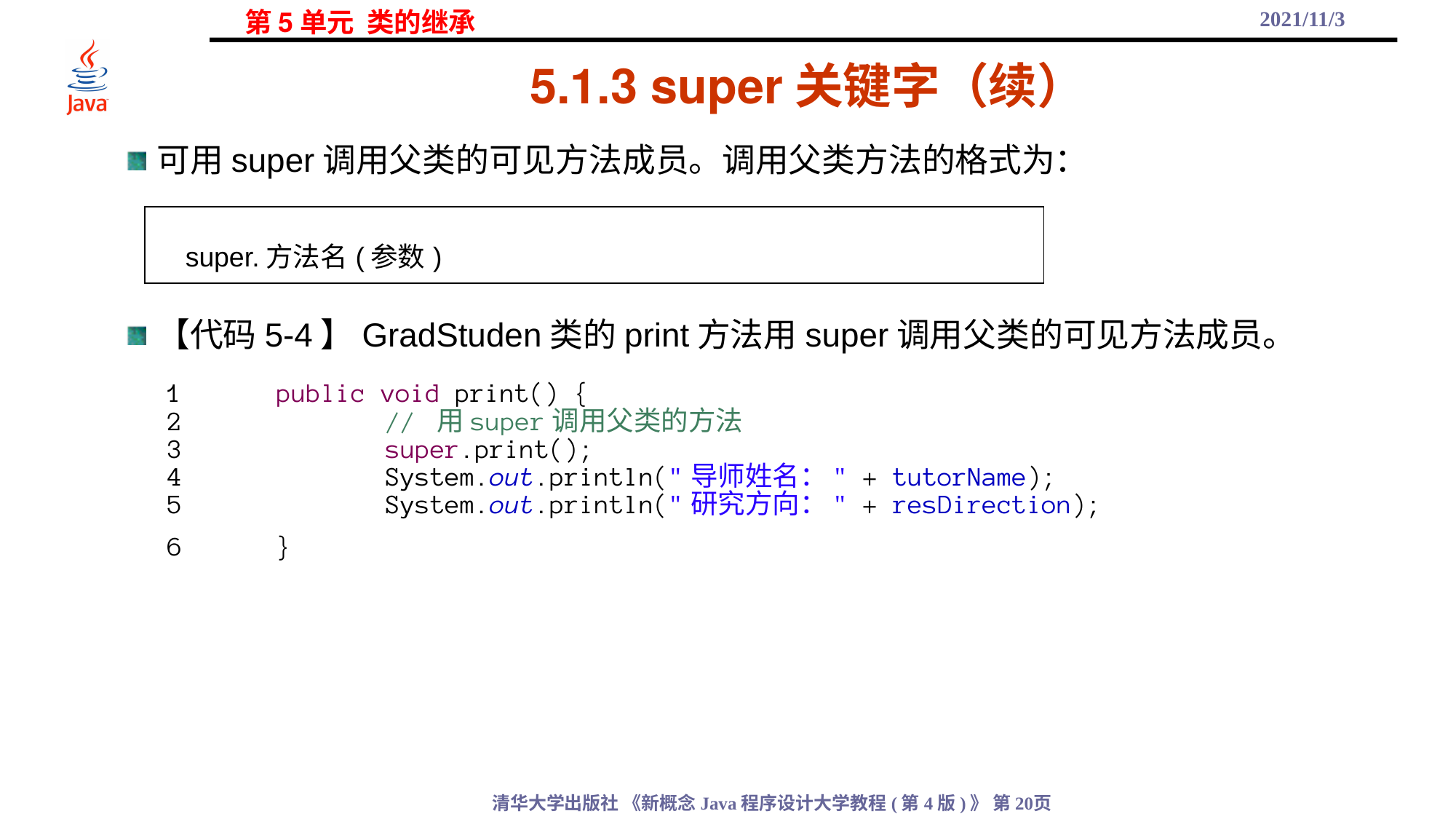

2021/11/3
# 5.1.3 super关键字（续）
可用super调用父类的可见方法成员。调用父类方法的格式为：

【代码5-4】GradStuden类的print方法用super调用父类的可见方法成员。

| super.方法名(参数) |
| --- |
1	public void print() {
2		// 用super调用父类的方法
3		super.print();
4		System.out.println("导师姓名：" + tutorName);
5		System.out.println("研究方向：" + resDirection);
6	}